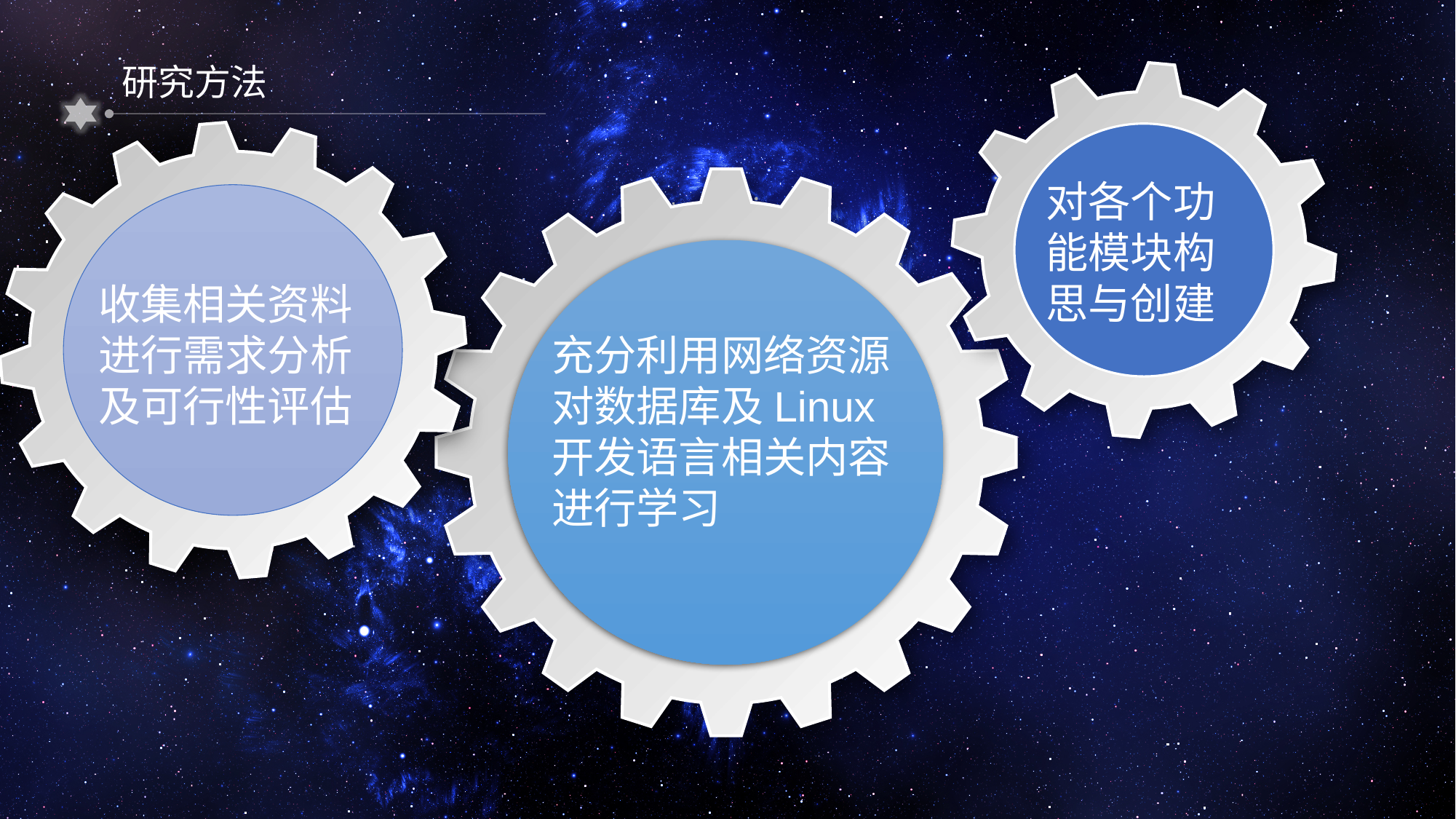

研究方法

对各个功能模块构思与创建

收集相关资料进行需求分析及可行性评估
充分利用网络资源对数据库及Linux开发语言相关内容进行学习